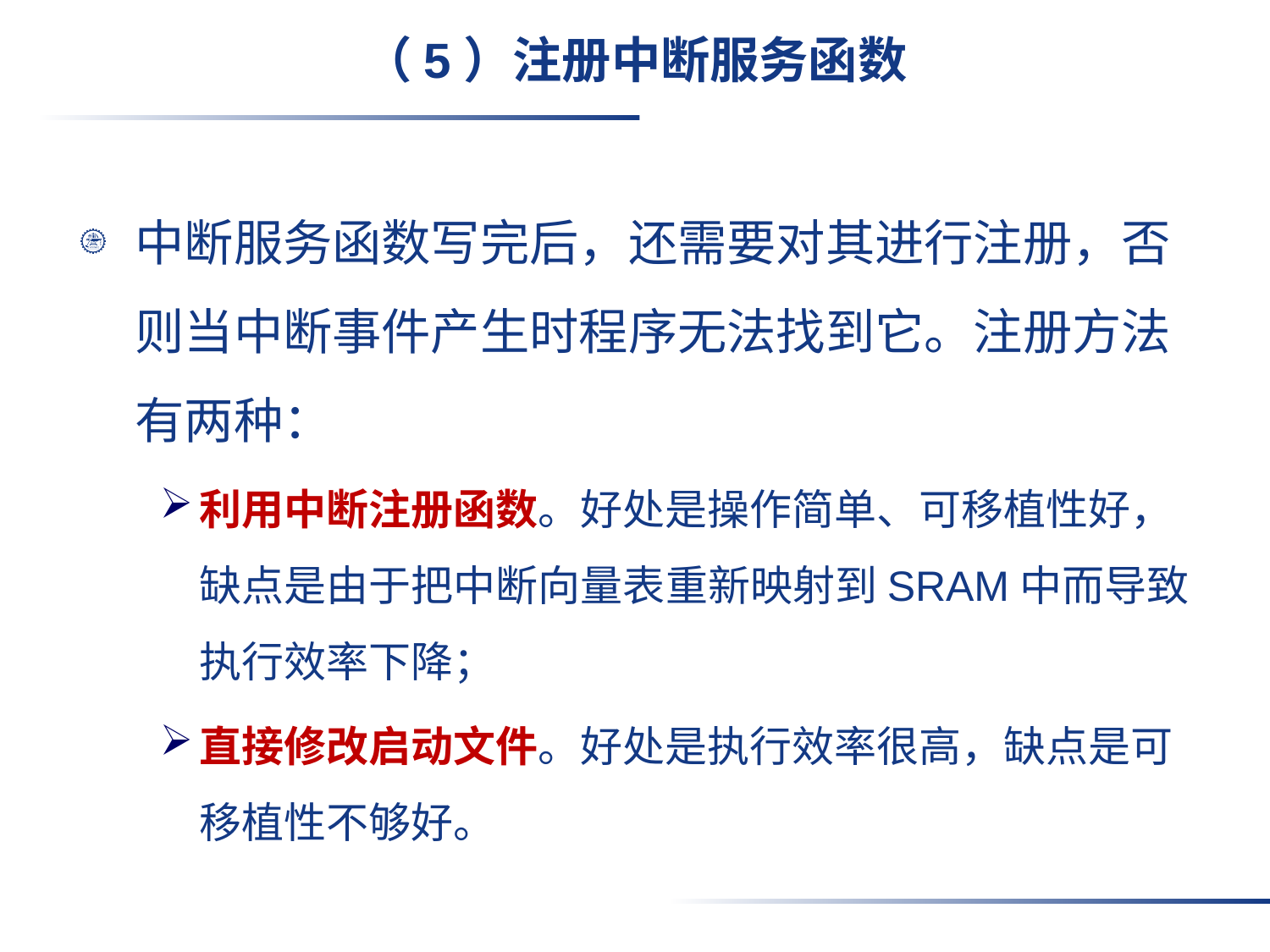

# （5）注册中断服务函数
中断服务函数写完后，还需要对其进行注册，否则当中断事件产生时程序无法找到它。注册方法有两种：
利用中断注册函数。好处是操作简单、可移植性好，缺点是由于把中断向量表重新映射到SRAM中而导致执行效率下降；
直接修改启动文件。好处是执行效率很高，缺点是可移植性不够好。